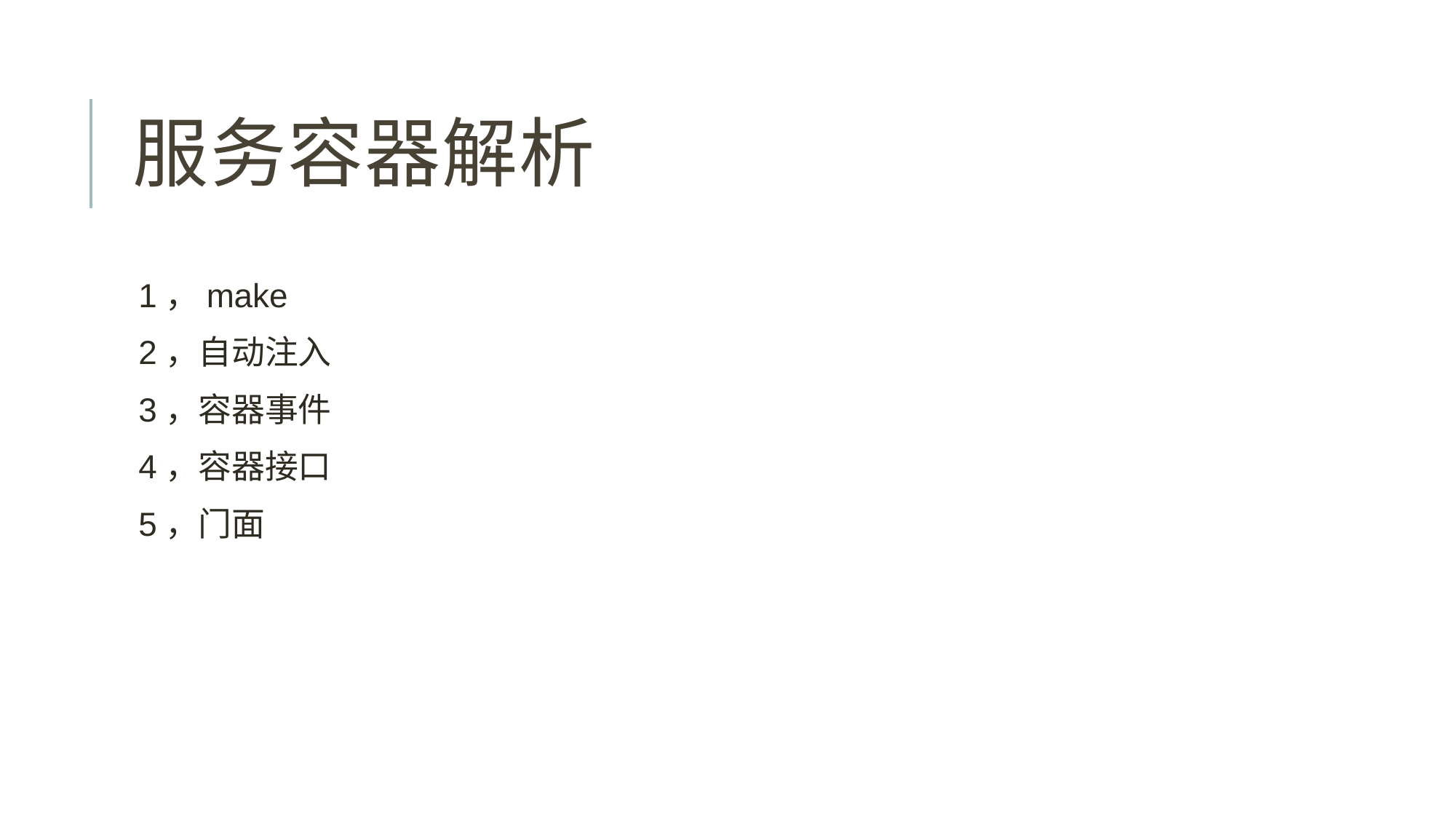

# 服务容器解析
1，make
2，自动注入
3，容器事件
4，容器接口
5，门面